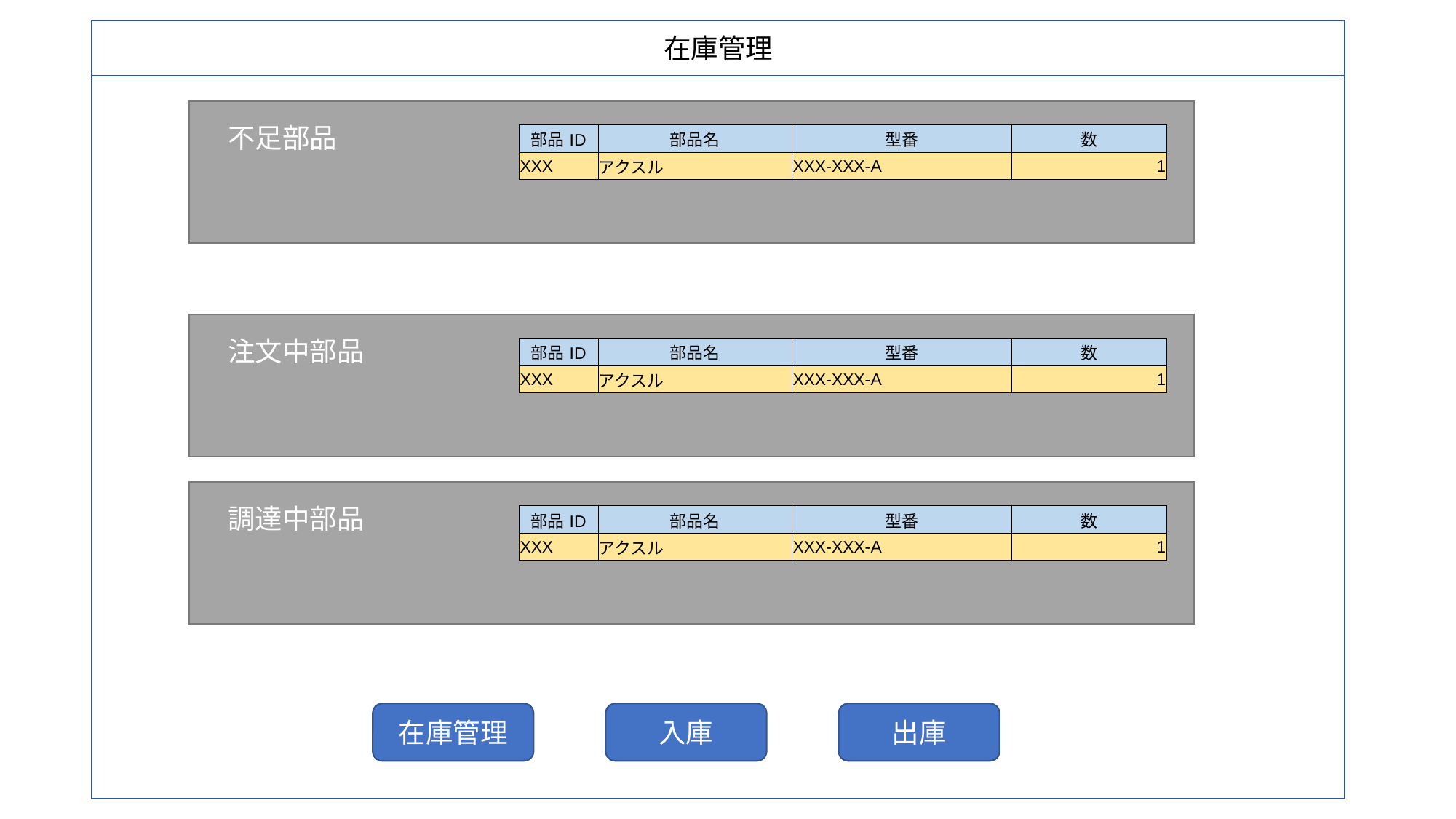

在庫管理

不足部品
| 部品ID | 部品名 | 型番 | 数 |
| --- | --- | --- | --- |
| XXX | アクスル | XXX-XXX-A | 1 |

注文中部品
| 部品ID | 部品名 | 型番 | 数 |
| --- | --- | --- | --- |
| XXX | アクスル | XXX-XXX-A | 1 |

調達中部品
| 部品ID | 部品名 | 型番 | 数 |
| --- | --- | --- | --- |
| XXX | アクスル | XXX-XXX-A | 1 |
在庫管理
入庫
出庫